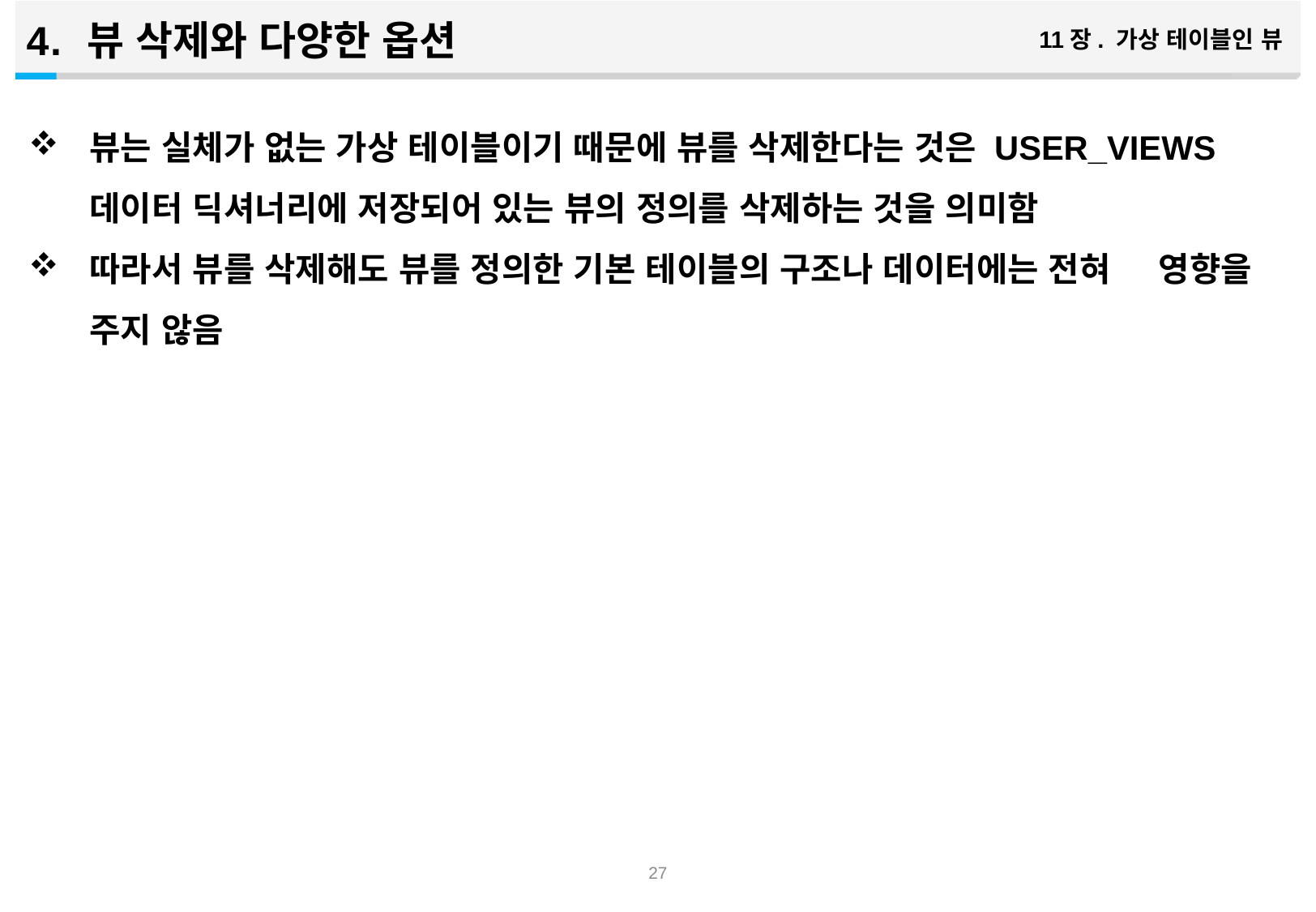

뷰 삭제와 다양한 옵션
11장. 가상 테이블인 뷰
뷰는 실체가 없는 가상 테이블이기 때문에 뷰를 삭제한다는 것은 USER_VIEWS 데이터 딕셔너리에 저장되어 있는 뷰의 정의를 삭제하는 것을 의미함
따라서 뷰를 삭제해도 뷰를 정의한 기본 테이블의 구조나 데이터에는 전혀     영향을 주지 않음

27